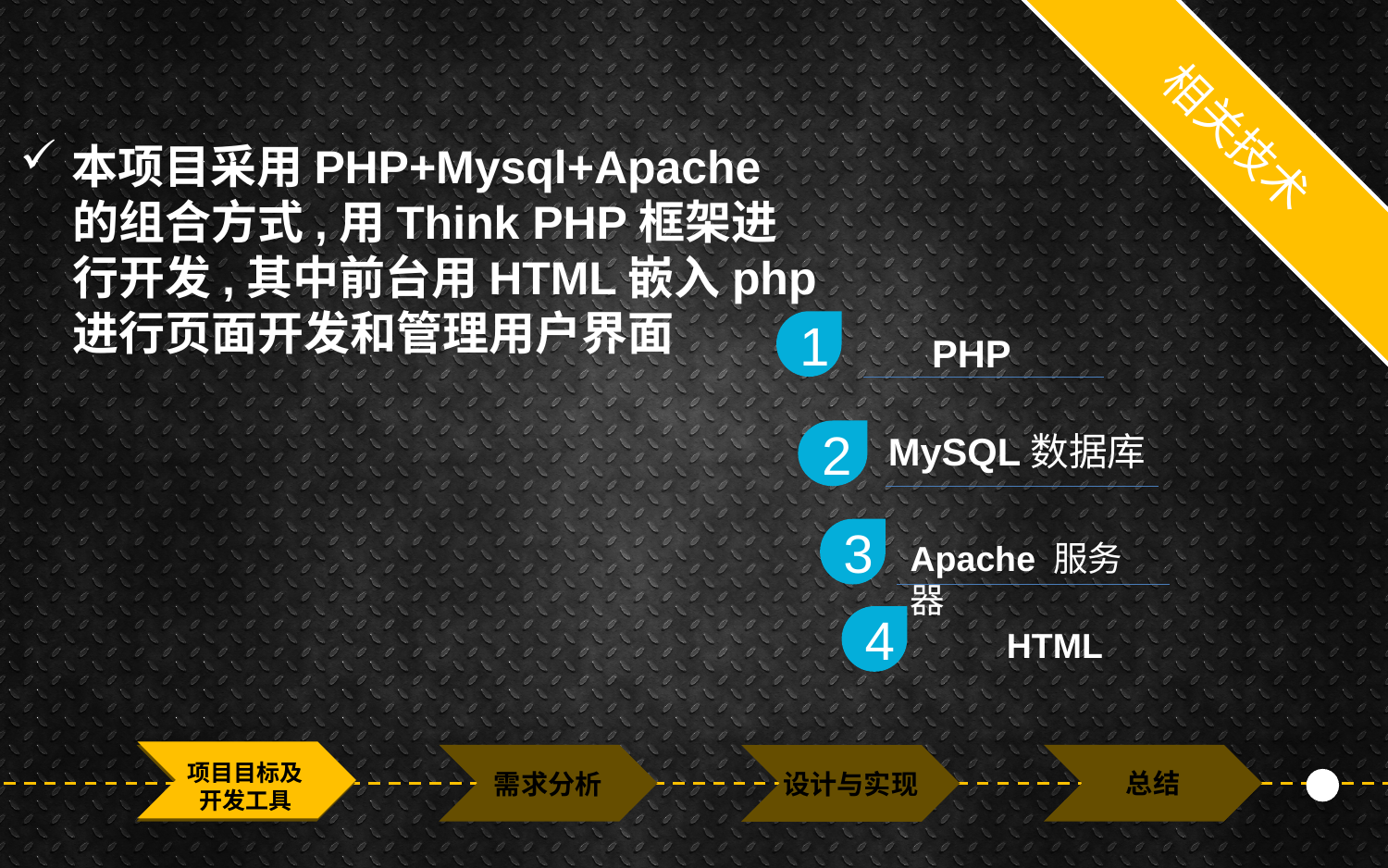

Main Point
相关技术
本项目采用PHP+Mysql+Apache
    的组合方式,用Think PHP框架进
    行开发,其中前台用HTML嵌入php
    进行页面开发和管理用户界面
1
PHP
2
MySQL数据库
3
Apache 服务器
4
HTML

项目目标及
开发工具
总结
需求分析
设计与实现